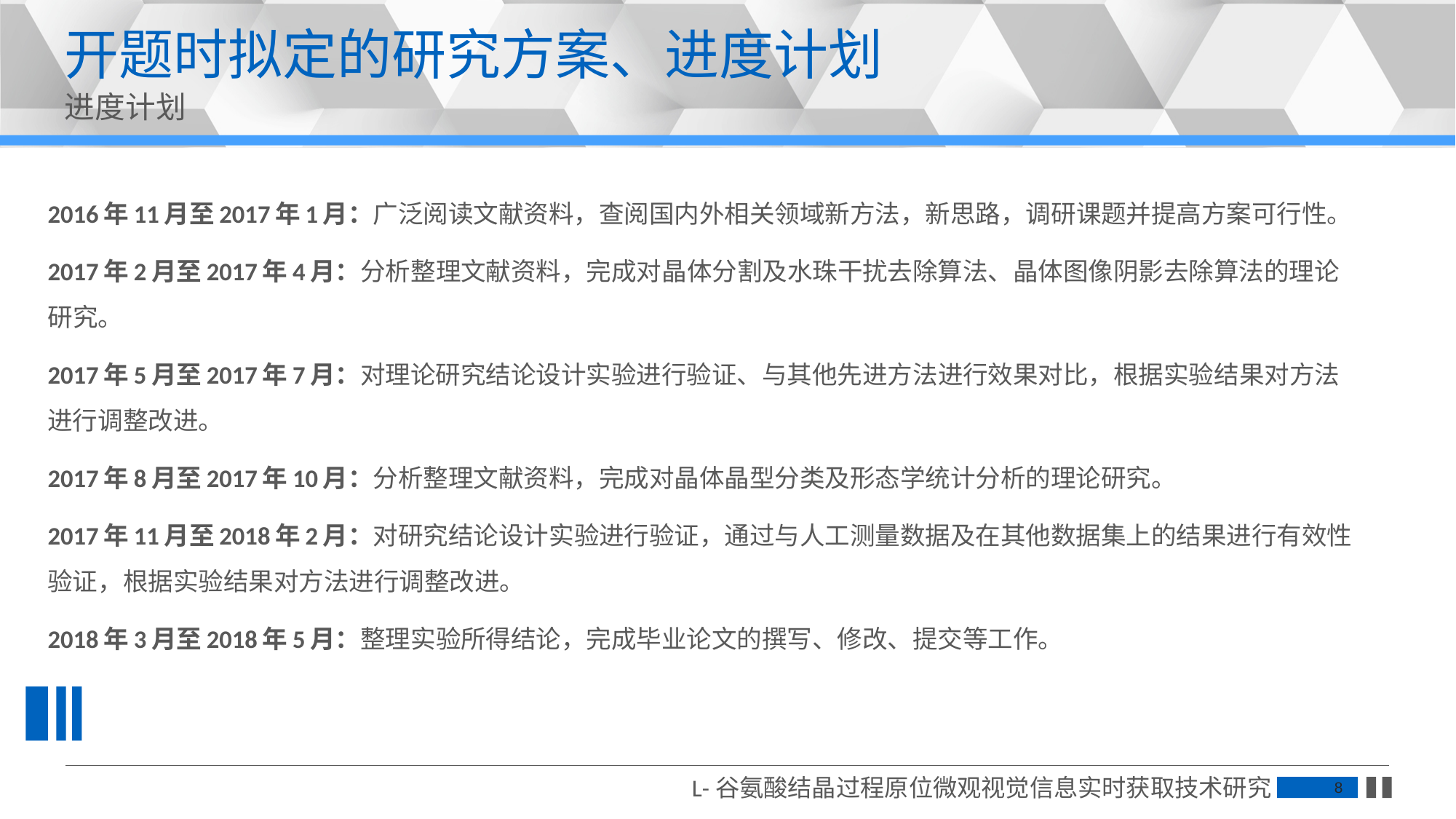

开题时拟定的研究方案、进度计划
进度计划
2016年11月至2017年1月：广泛阅读文献资料，查阅国内外相关领域新方法，新思路，调研课题并提高方案可行性。
2017年2月至2017年4月：分析整理文献资料，完成对晶体分割及水珠干扰去除算法、晶体图像阴影去除算法的理论研究。
2017年5月至2017年7月：对理论研究结论设计实验进行验证、与其他先进方法进行效果对比，根据实验结果对方法进行调整改进。
2017年8月至2017年10月：分析整理文献资料，完成对晶体晶型分类及形态学统计分析的理论研究。
2017年11月至2018年2月：对研究结论设计实验进行验证，通过与人工测量数据及在其他数据集上的结果进行有效性验证，根据实验结果对方法进行调整改进。
2018年3月至2018年5月：整理实验所得结论，完成毕业论文的撰写、修改、提交等工作。

L-谷氨酸结晶过程原位微观视觉信息实时获取技术研究
8